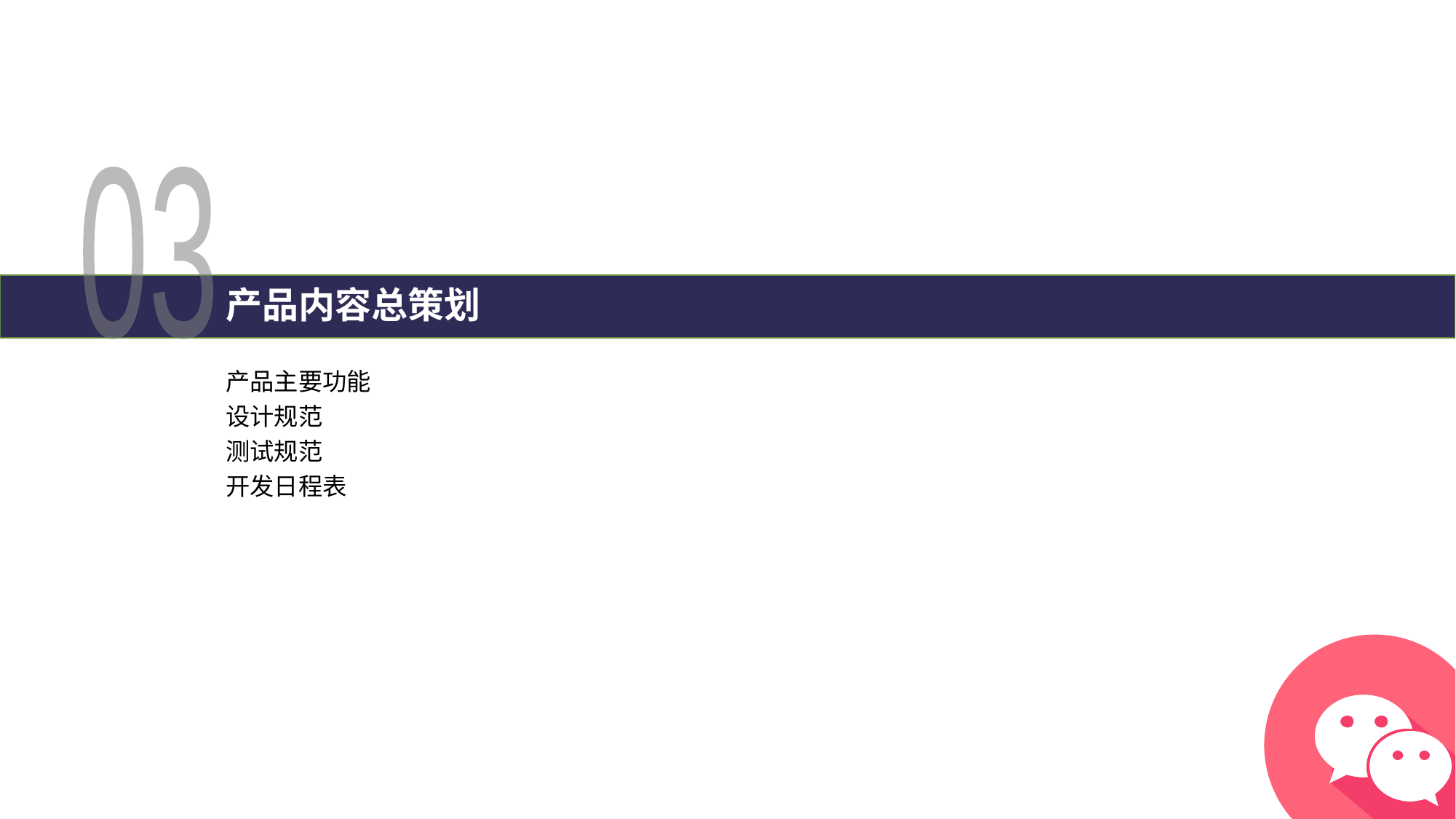

03
# 产品内容总策划
产品主要功能
设计规范
测试规范
开发日程表